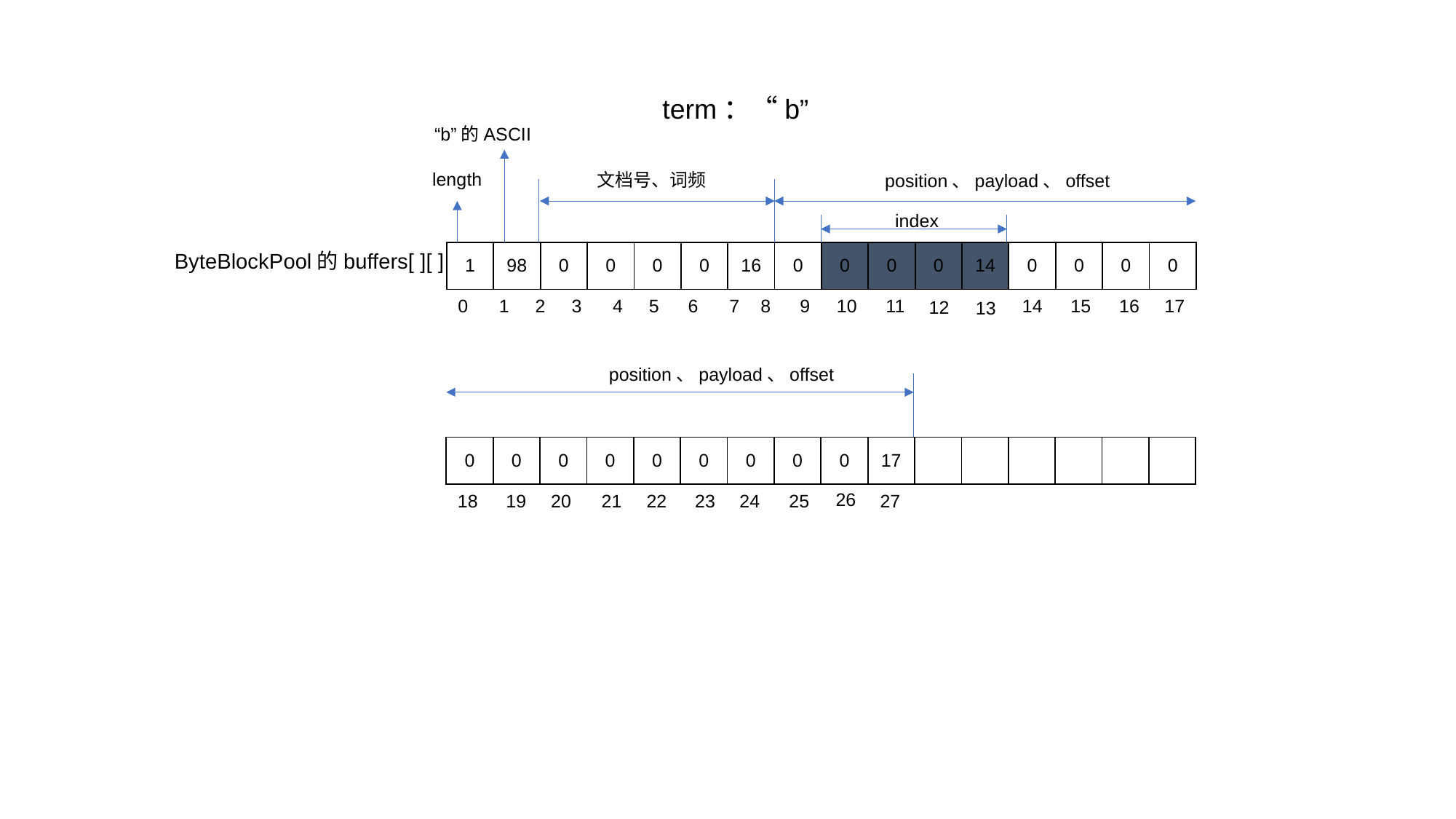

term：“b”
“b”的ASCII
length
文档号、词频
position、payload、offset
index
| 1 | 98 | 0 | 0 | 0 | 0 | 16 | 0 | 0 | 0 | 0 | 14 | 0 | 0 | 0 | 0 |
| --- | --- | --- | --- | --- | --- | --- | --- | --- | --- | --- | --- | --- | --- | --- | --- |
ByteBlockPool的buffers[ ][ ]
16
17
10
14
15
11
8
9
5
6
2
3
7
0
4
1
12
13
position、payload、offset
| 0 | 0 | 0 | 0 | 0 | 0 | 0 | 0 | 0 | 17 |  |  |  |  |  |  |
| --- | --- | --- | --- | --- | --- | --- | --- | --- | --- | --- | --- | --- | --- | --- | --- |
26
18
20
22
21
24
25
27
23
19